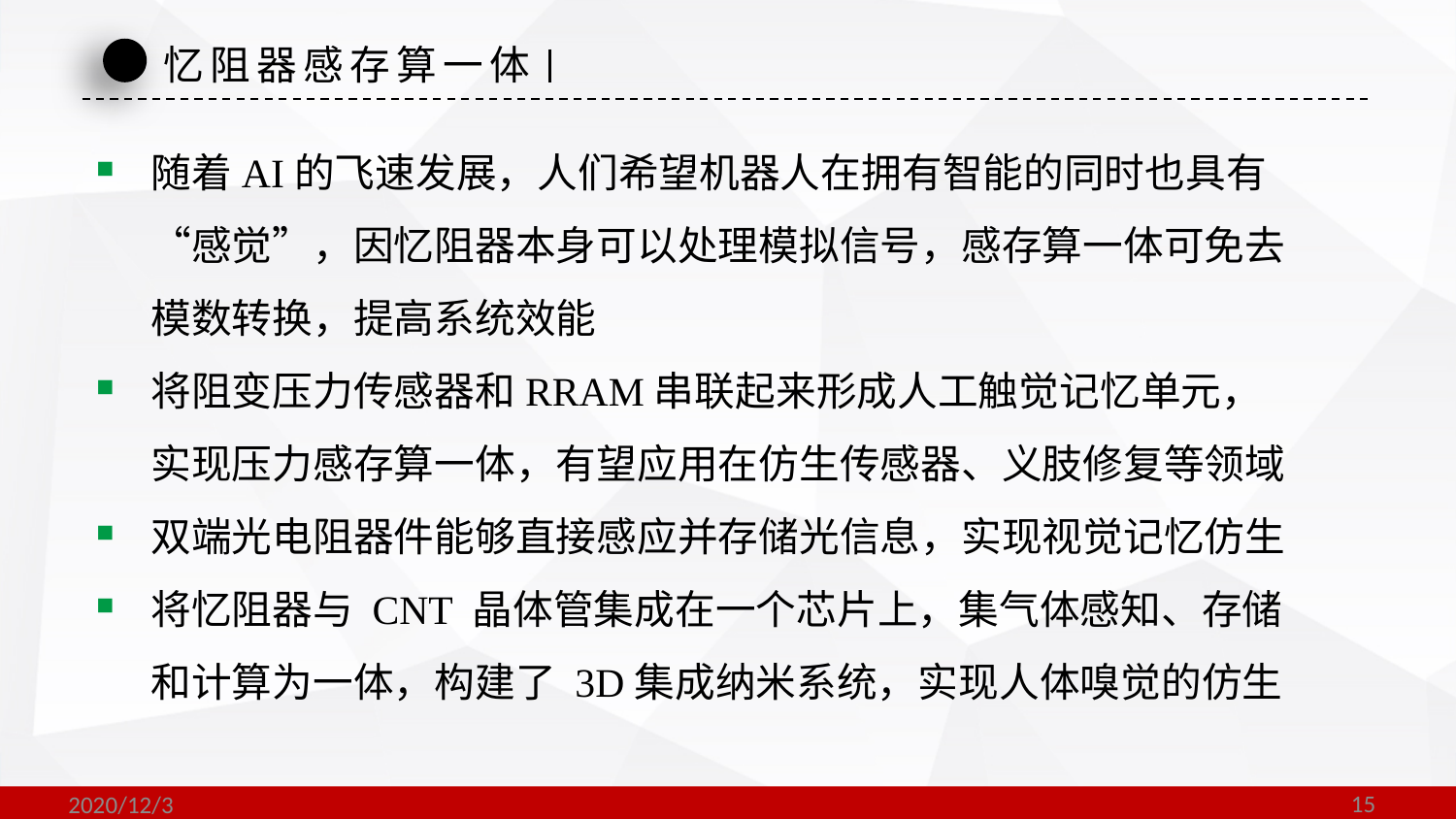

忆阻器感存算一体

随着AI的飞速发展，人们希望机器人在拥有智能的同时也具有“感觉”，因忆阻器本身可以处理模拟信号，感存算一体可免去模数转换，提高系统效能
将阻变压力传感器和RRAM串联起来形成人工触觉记忆单元，实现压力感存算一体，有望应用在仿生传感器、义肢修复等领域
双端光电阻器件能够直接感应并存储光信息，实现视觉记忆仿生
将忆阻器与 CNT 晶体管集成在一个芯片上，集气体感知、存储和计算为一体，构建了 3D集成纳米系统，实现人体嗅觉的仿生
15
2020/12/3